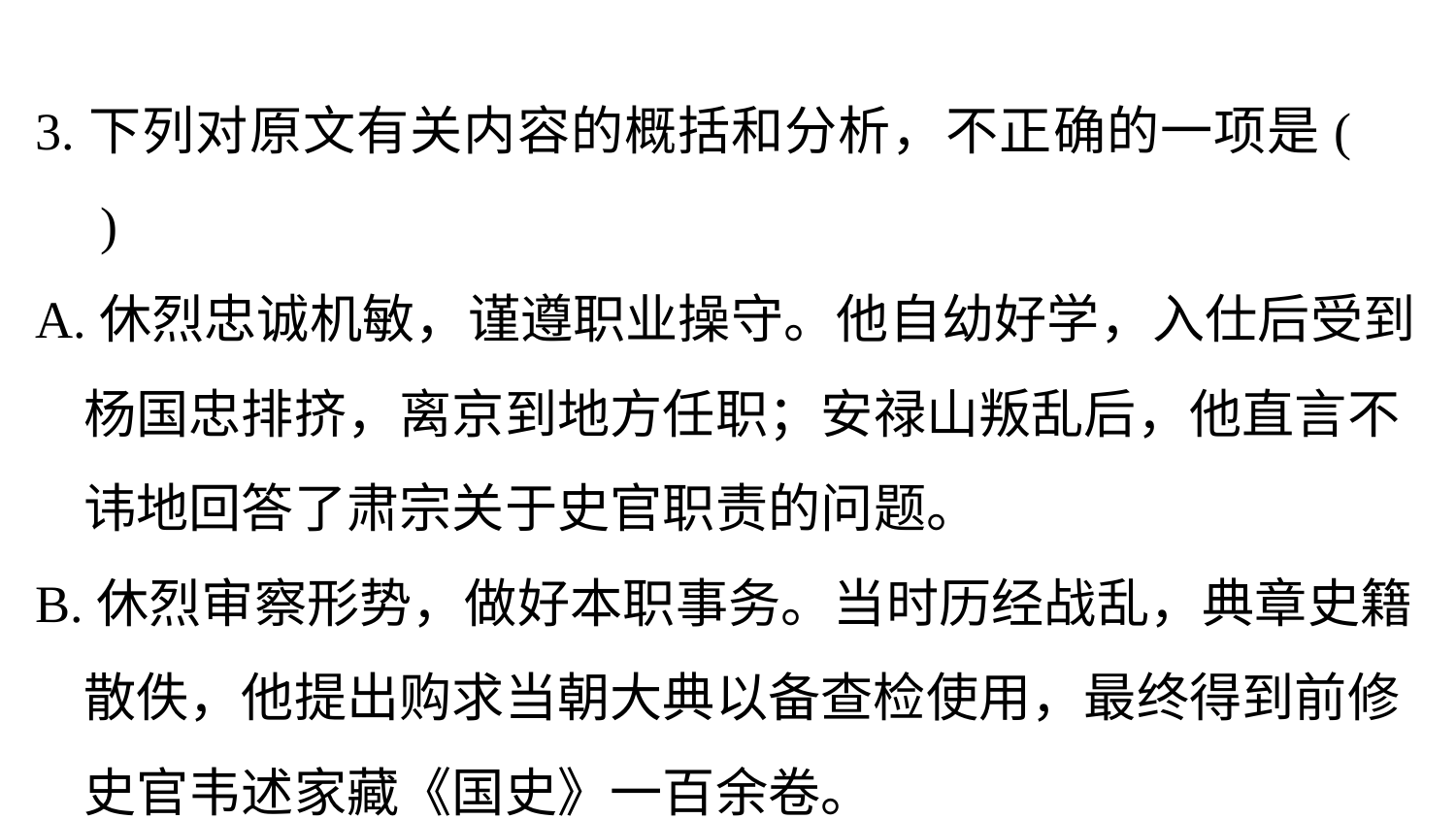

3.下列对原文有关内容的概括和分析，不正确的一项是(　　)
A.休烈忠诚机敏，谨遵职业操守。他自幼好学，入仕后受到
   杨国忠排挤，离京到地方任职；安禄山叛乱后，他直言不
   讳地回答了肃宗关于史官职责的问题。
B.休烈审察形势，做好本职事务。当时历经战乱，典章史籍
   散佚，他提出购求当朝大典以备查检使用，最终得到前修
   史官韦述家藏《国史》一百余卷。